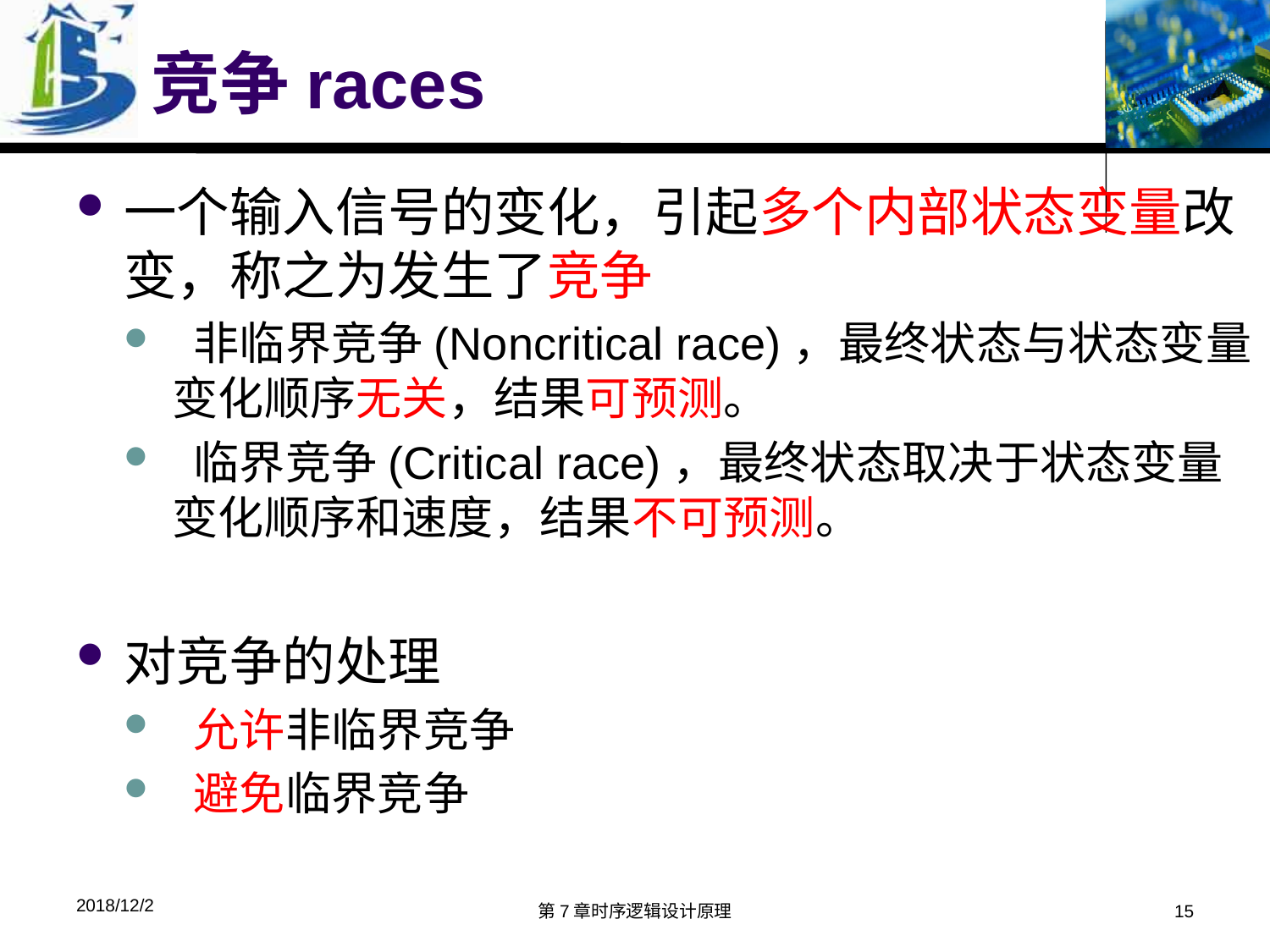

# 竞争races
一个输入信号的变化，引起多个内部状态变量改变，称之为发生了竞争
 非临界竞争(Noncritical race)，最终状态与状态变量变化顺序无关，结果可预测。
 临界竞争(Critical race)，最终状态取决于状态变量变化顺序和速度，结果不可预测。

对竞争的处理
 允许非临界竞争
 避免临界竞争
2018/12/2
第7章时序逻辑设计原理
15